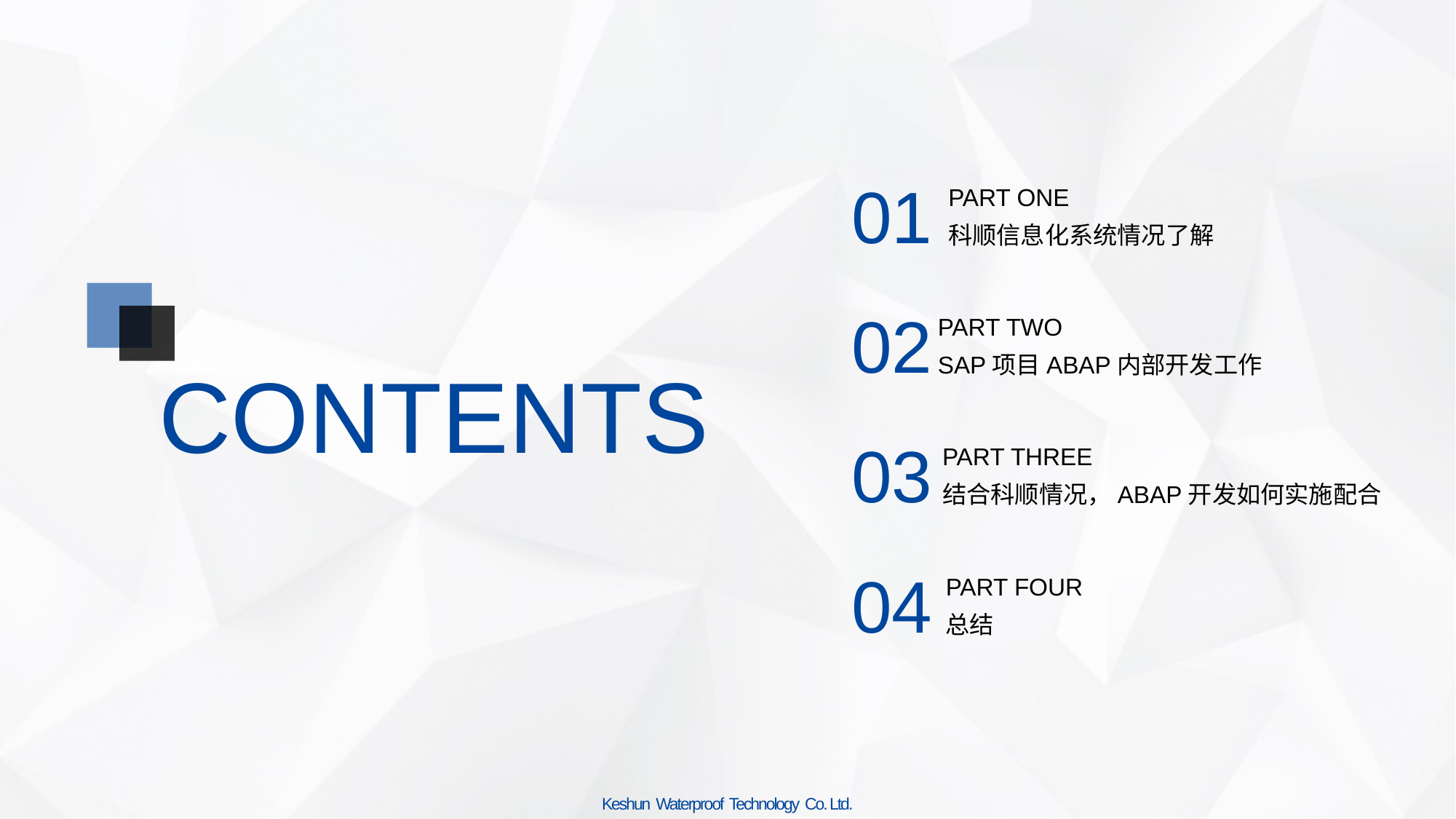

01
PART ONE
科顺信息化系统情况了解
02
PART TWO
SAP项目ABAP内部开发工作
03
PART THREE
结合科顺情况，ABAP开发如何实施配合
04
PART FOUR
总结

CONTENTS